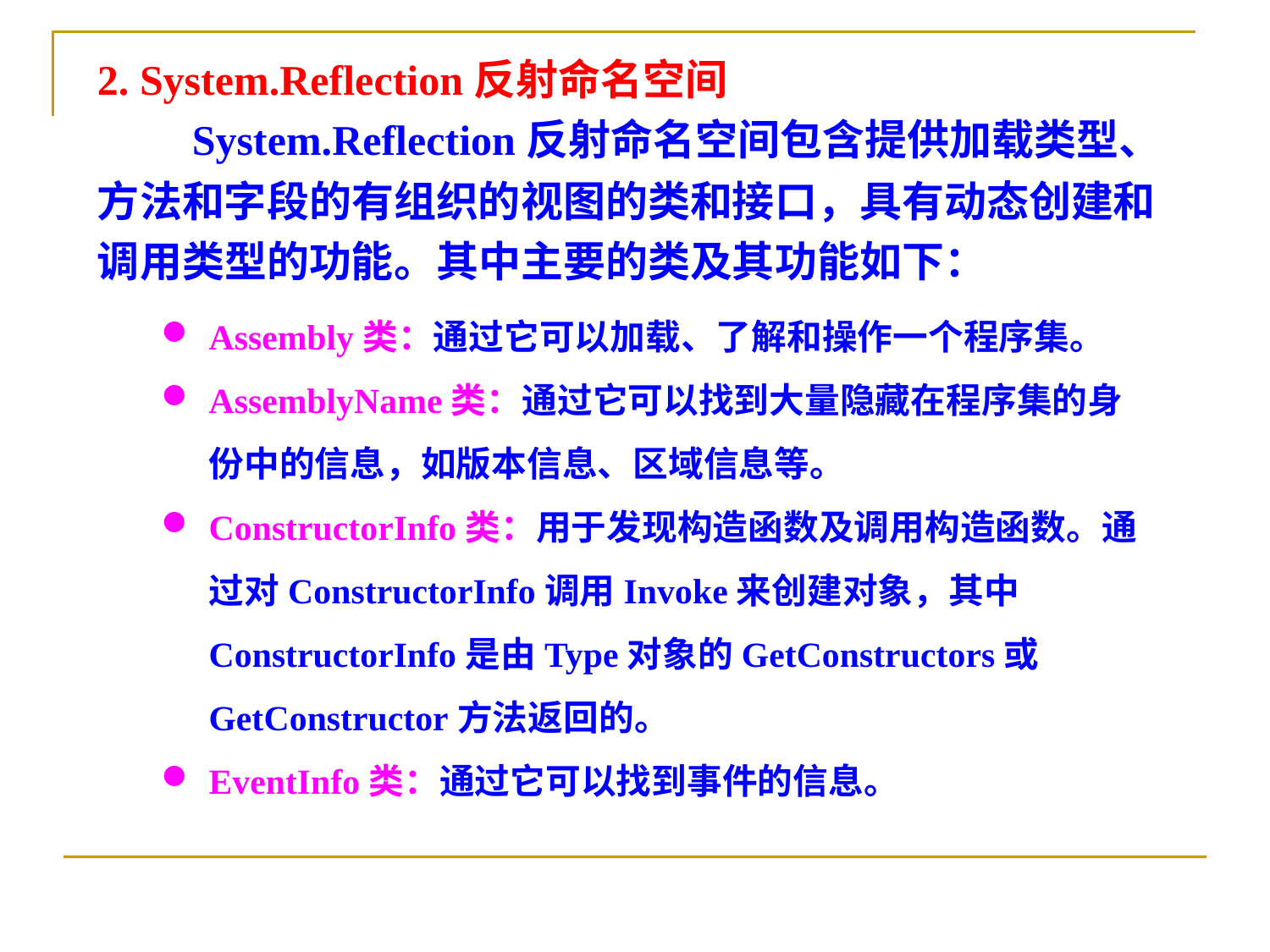

2. System.Reflection反射命名空间
　　System.Reflection反射命名空间包含提供加载类型、方法和字段的有组织的视图的类和接口，具有动态创建和调用类型的功能。其中主要的类及其功能如下：
Assembly类：通过它可以加载、了解和操作一个程序集。
AssemblyName类：通过它可以找到大量隐藏在程序集的身份中的信息，如版本信息、区域信息等。
ConstructorInfo类：用于发现构造函数及调用构造函数。通过对ConstructorInfo调用Invoke来创建对象，其中ConstructorInfo是由Type对象的GetConstructors或GetConstructor方法返回的。
EventInfo类：通过它可以找到事件的信息。